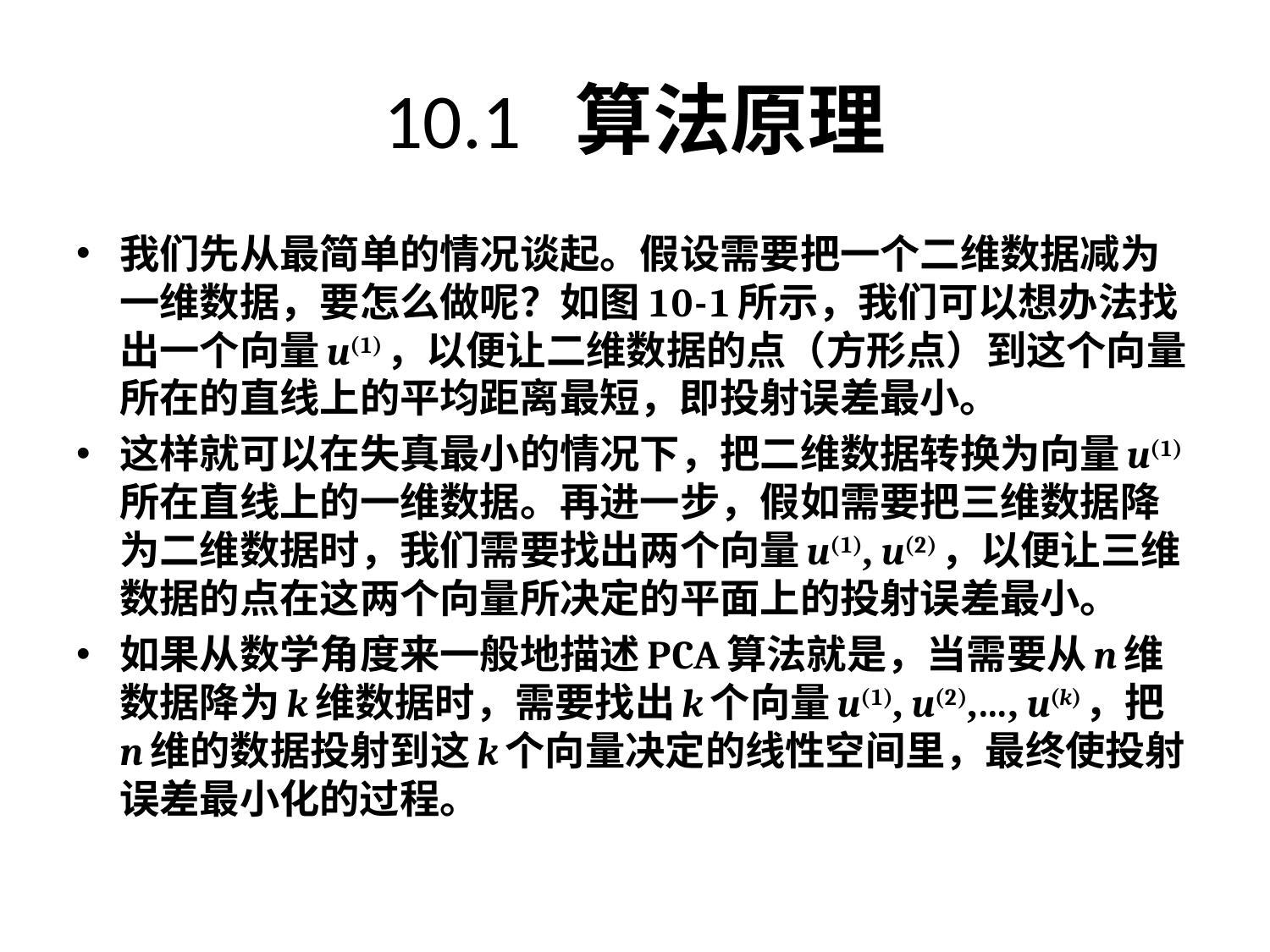

# 10.1  算法原理
我们先从最简单的情况谈起。假设需要把一个二维数据减为一维数据，要怎么做呢？如图10-1所示，我们可以想办法找出一个向量u(1)，以便让二维数据的点（方形点）到这个向量所在的直线上的平均距离最短，即投射误差最小。
这样就可以在失真最小的情况下，把二维数据转换为向量u(1)所在直线上的一维数据。再进一步，假如需要把三维数据降为二维数据时，我们需要找出两个向量u(1), u(2)，以便让三维数据的点在这两个向量所决定的平面上的投射误差最小。
如果从数学角度来一般地描述PCA算法就是，当需要从n维数据降为k维数据时，需要找出k个向量u(1), u(2),…, u(k)，把n维的数据投射到这k个向量决定的线性空间里，最终使投射误差最小化的过程。